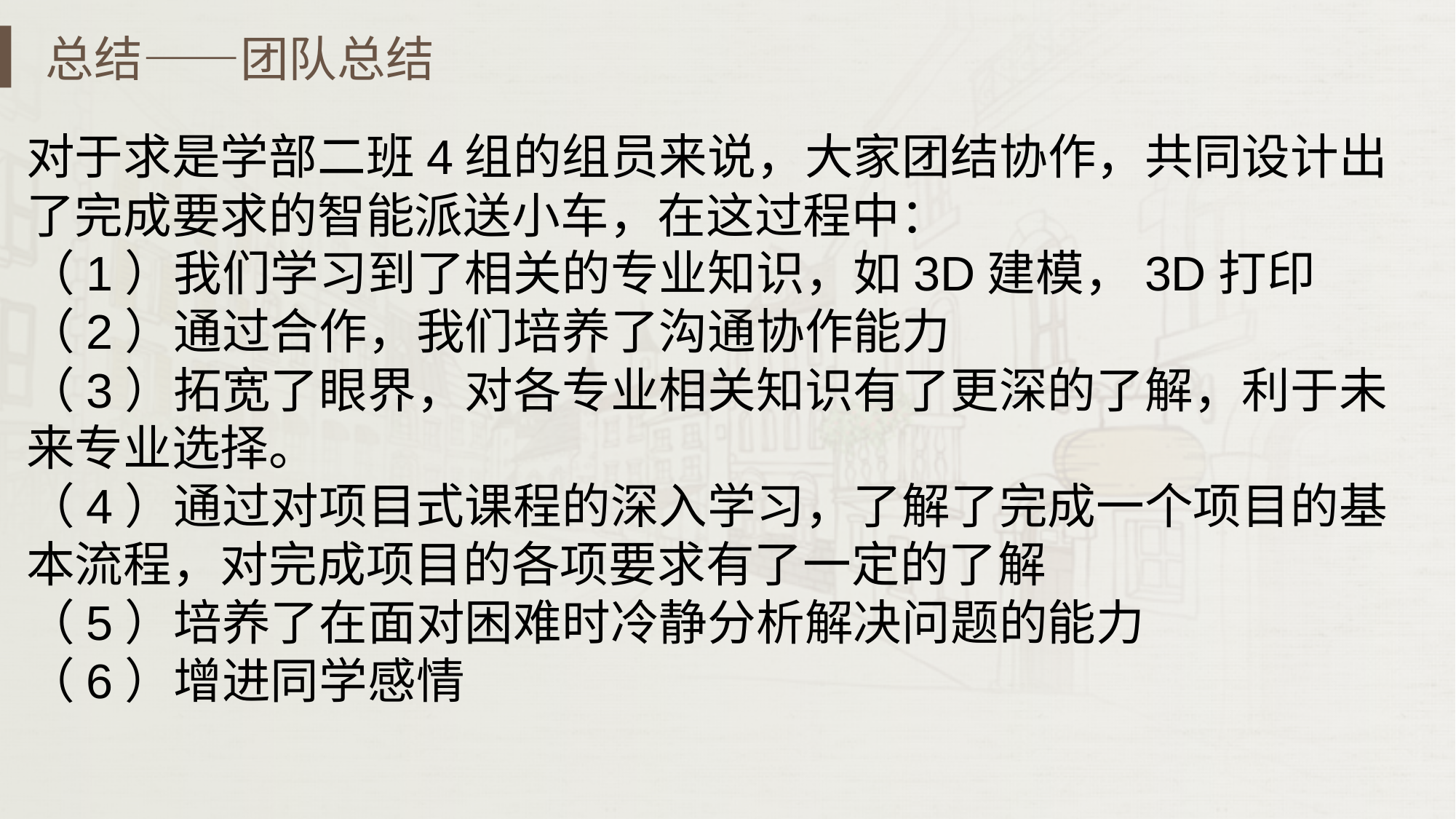

总结——团队总结
对于求是学部二班4组的组员来说，大家团结协作，共同设计出了完成要求的智能派送小车，在这过程中：
（1）我们学习到了相关的专业知识，如3D建模，3D打印
（2）通过合作，我们培养了沟通协作能力
（3）拓宽了眼界，对各专业相关知识有了更深的了解，利于未来专业选择。
（4）通过对项目式课程的深入学习，了解了完成一个项目的基本流程，对完成项目的各项要求有了一定的了解
（5）培养了在面对困难时冷静分析解决问题的能力
（6）增进同学感情